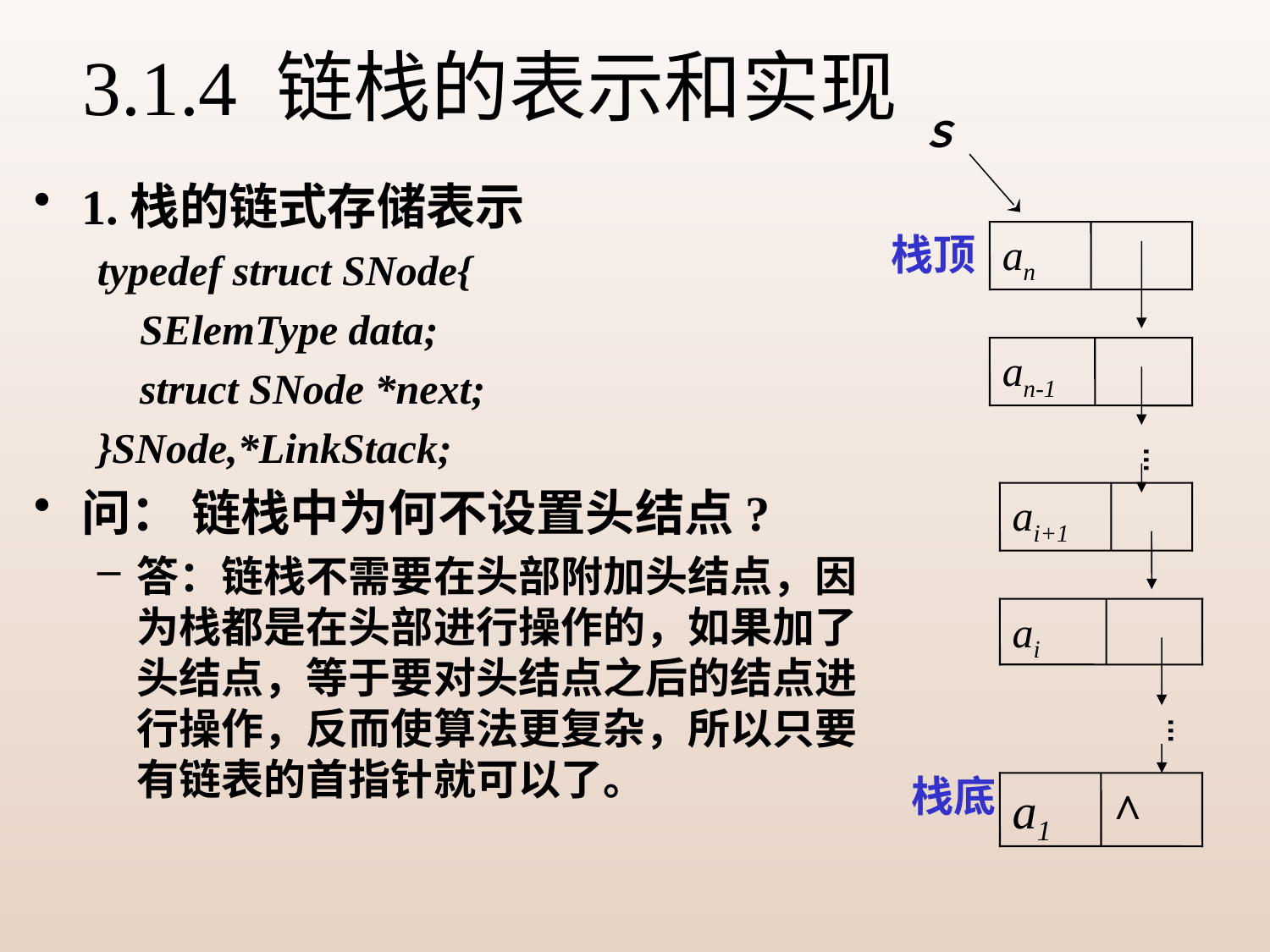

# 3.1.4 链栈的表示和实现
Ｓ

栈顶
an

an-1

…

ai+1

ai

…

栈底
a1

^

1.栈的链式存储表示
typedef struct SNode{
    SElemType data;
    struct SNode *next;
}SNode,*LinkStack;
问： 链栈中为何不设置头结点?
答：链栈不需要在头部附加头结点，因为栈都是在头部进行操作的，如果加了头结点，等于要对头结点之后的结点进行操作，反而使算法更复杂，所以只要有链表的首指针就可以了。